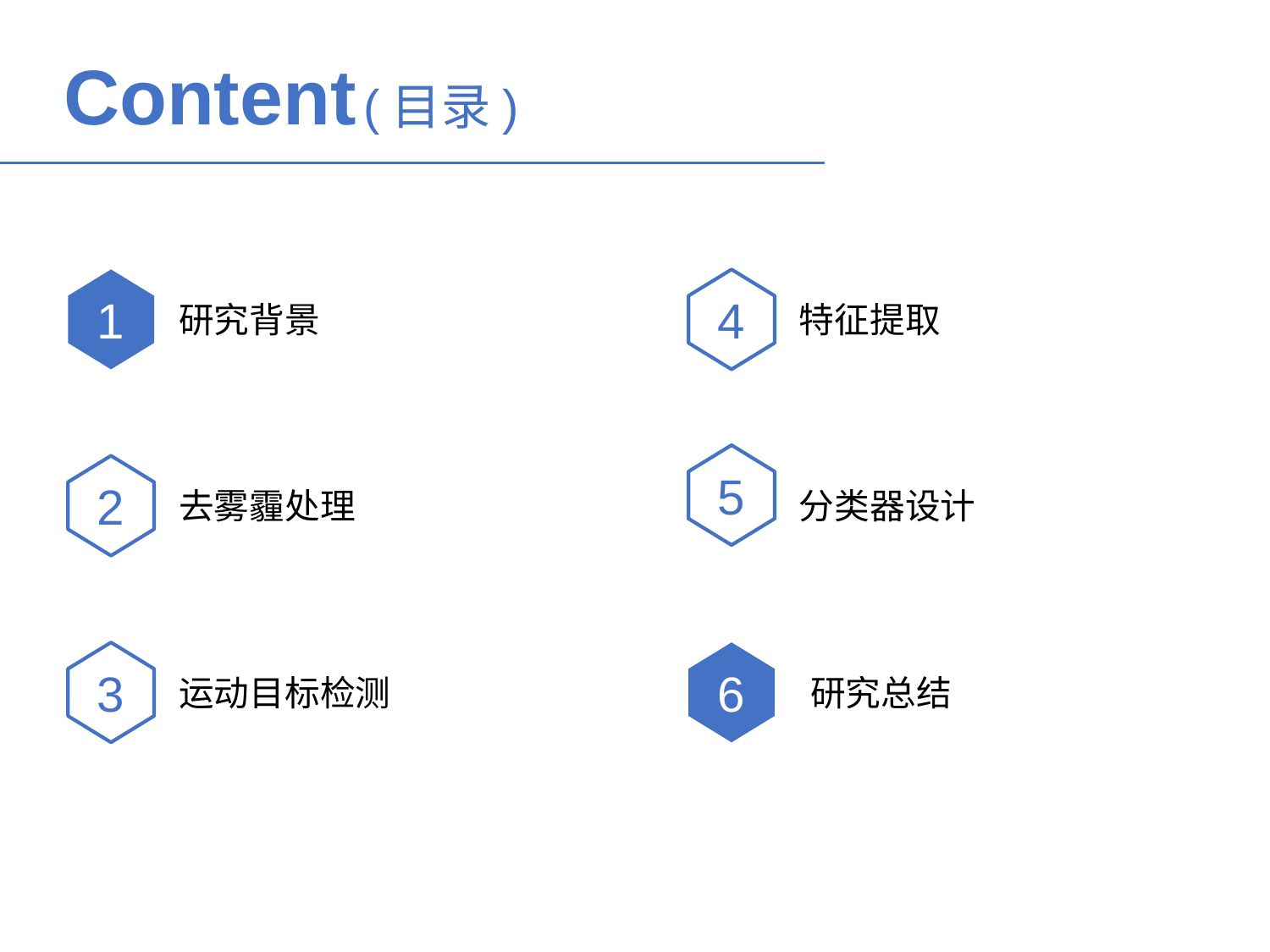

Content (目录)
1
4
研究背景
特征提取
特征提取
运动检测
5
2
去雾霾处理
分类器设计
去雾处理
3
6
运动目标检测
研究总结